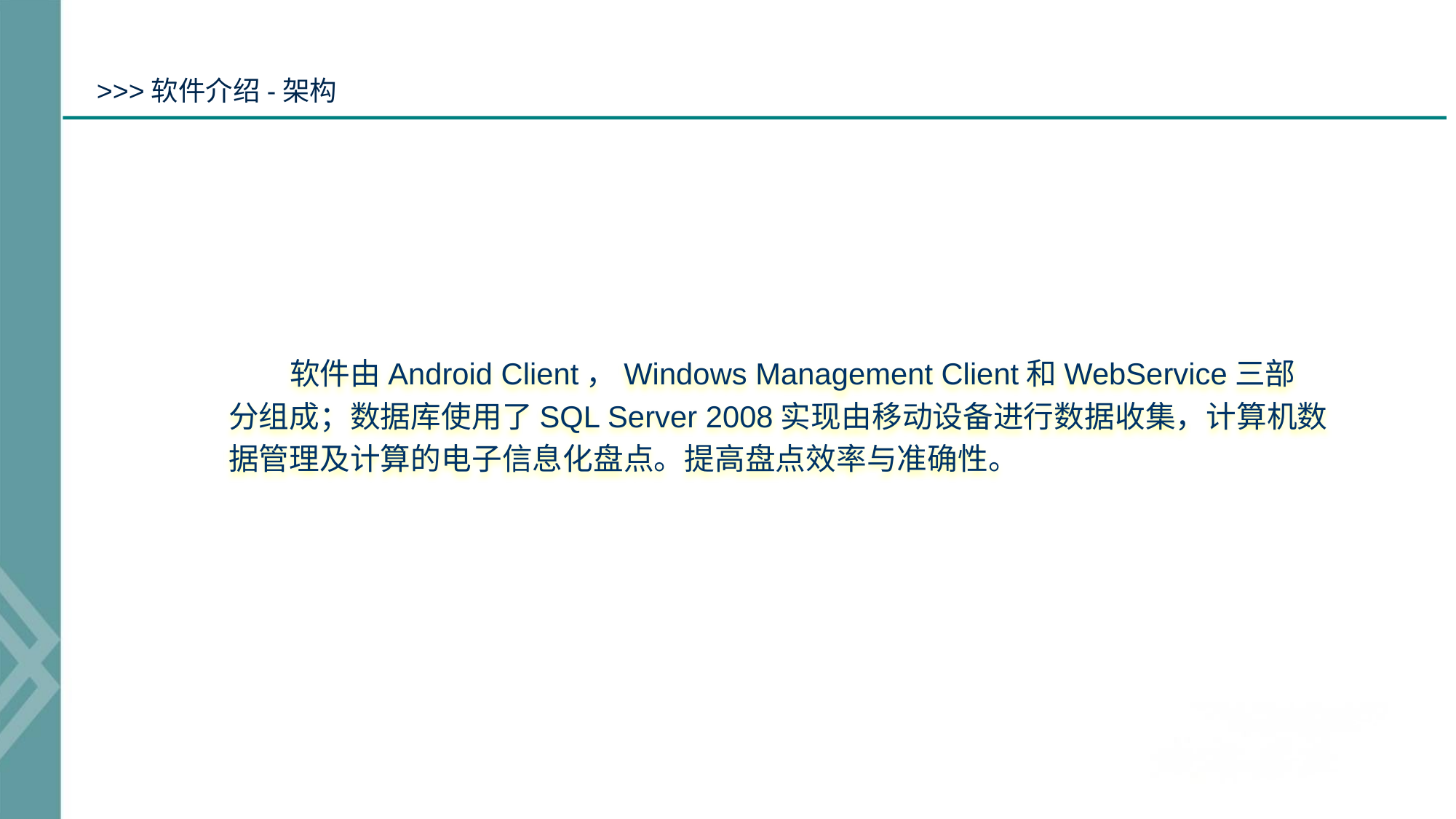

>>>软件介绍-架构
        软件由Android Client，Windows Management Client和WebService三部
分组成；数据库使用了SQL Server 2008实现由移动设备进行数据收集，计算机数
据管理及计算的电子信息化盘点。提高盘点效率与准确性。